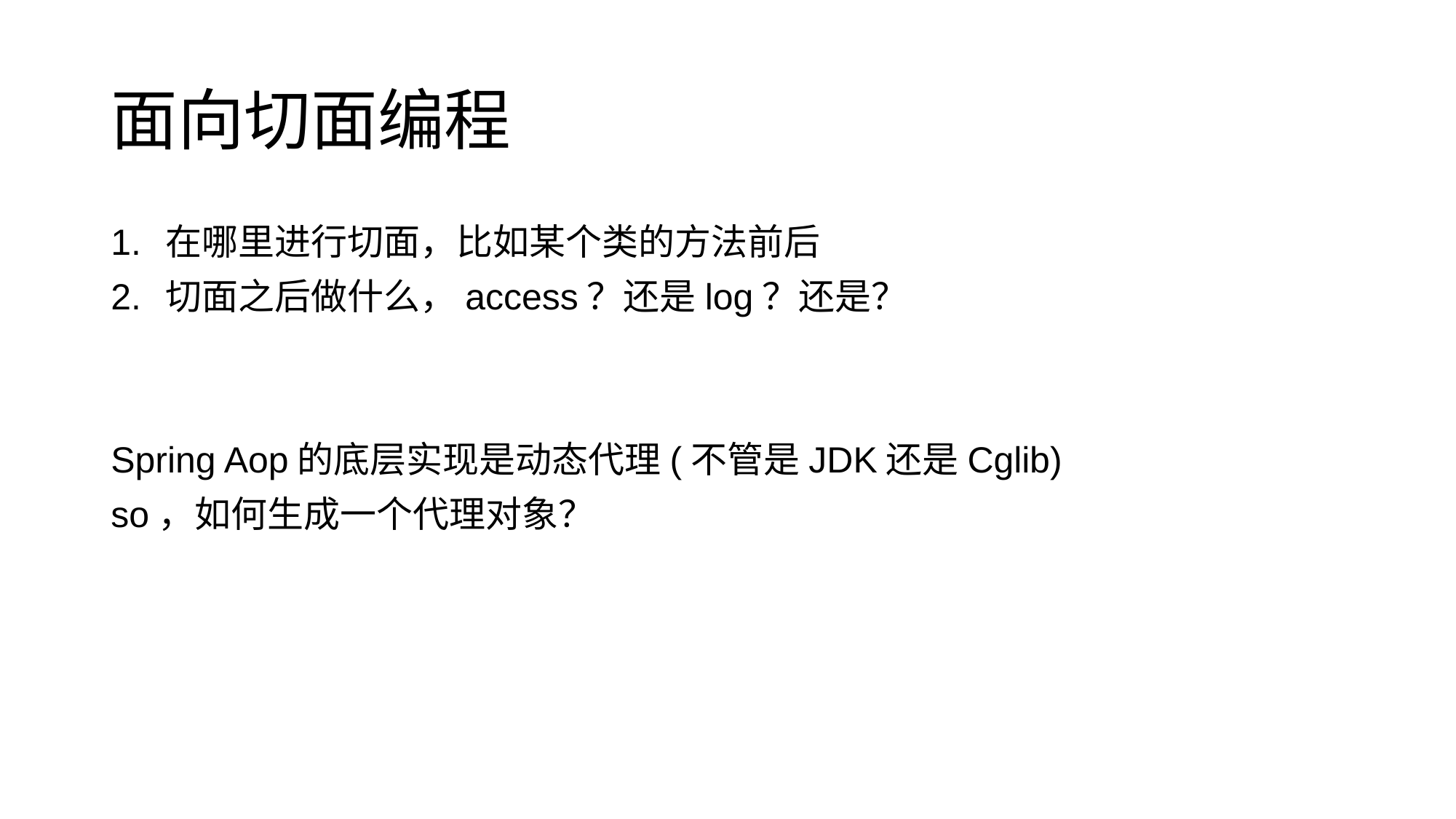

# 面向切面编程
在哪里进行切面，比如某个类的方法前后
切面之后做什么，access？还是log？还是？

Spring Aop的底层实现是动态代理(不管是JDK还是Cglib)
so，如何生成一个代理对象？